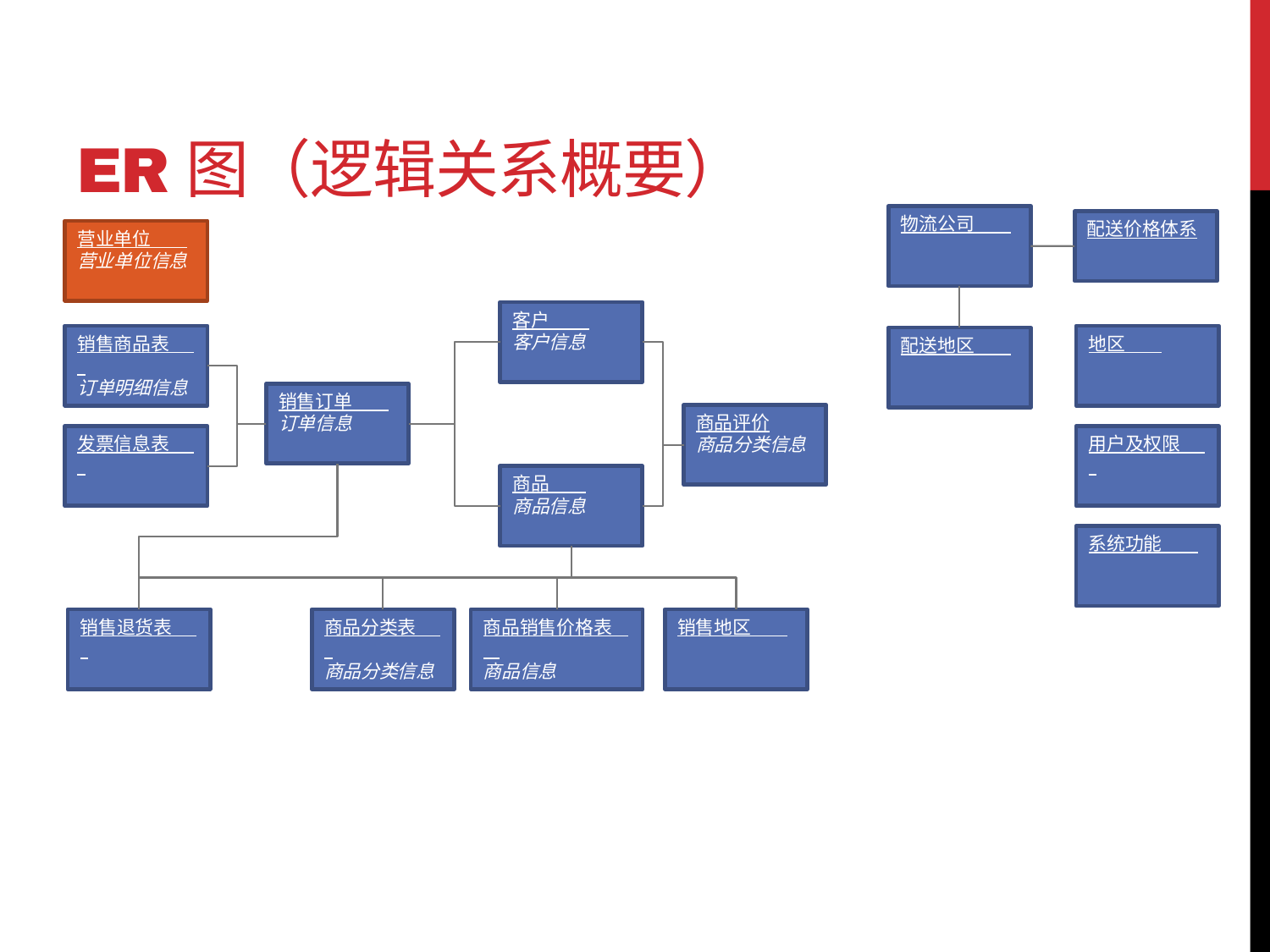

# ER图（逻辑关系概要）
物流公司
配送价格体系
营业单位
营业单位信息
客户
客户信息
销售商品表
订单明细信息
地区
配送地区
销售订单
订单信息
商品评价
商品分类信息
用户及权限
发票信息表
商品
商品信息
系统功能
商品分类表
商品分类信息
商品销售价格表
商品信息
销售地区
销售退货表